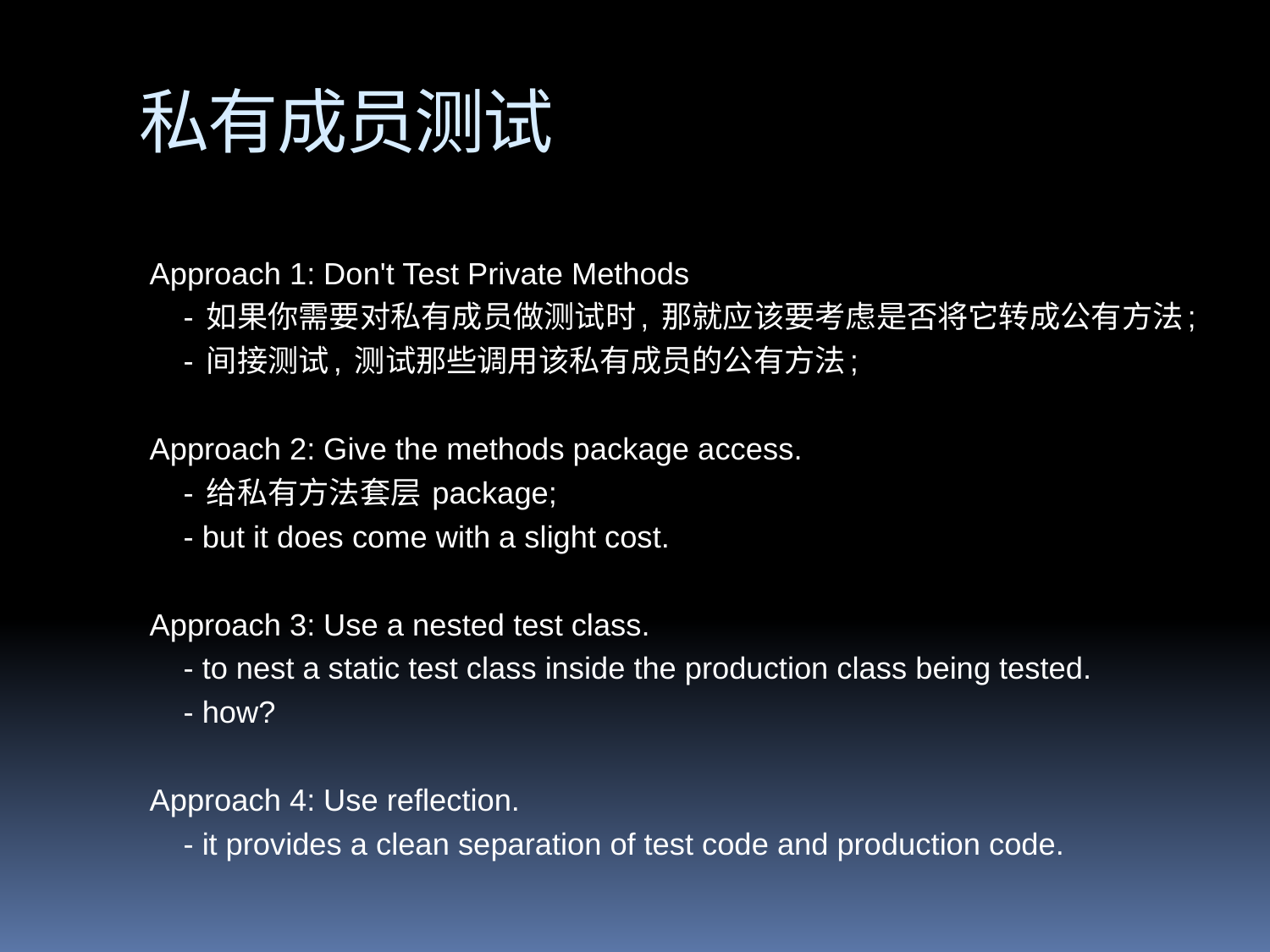

# 私有成员测试
Approach 1: Don't Test Private Methods
    - 如果你需要对私有成员做测试时, 那就应该要考虑是否将它转成公有方法;
    - 间接测试, 测试那些调用该私有成员的公有方法;

Approach 2: Give the methods package access.
    - 给私有方法套层 package;
    - but it does come with a slight cost.

Approach 3: Use a nested test class.
    - to nest a static test class inside the production class being tested.
    - how?

Approach 4: Use reflection.
    - it provides a clean separation of test code and production code.